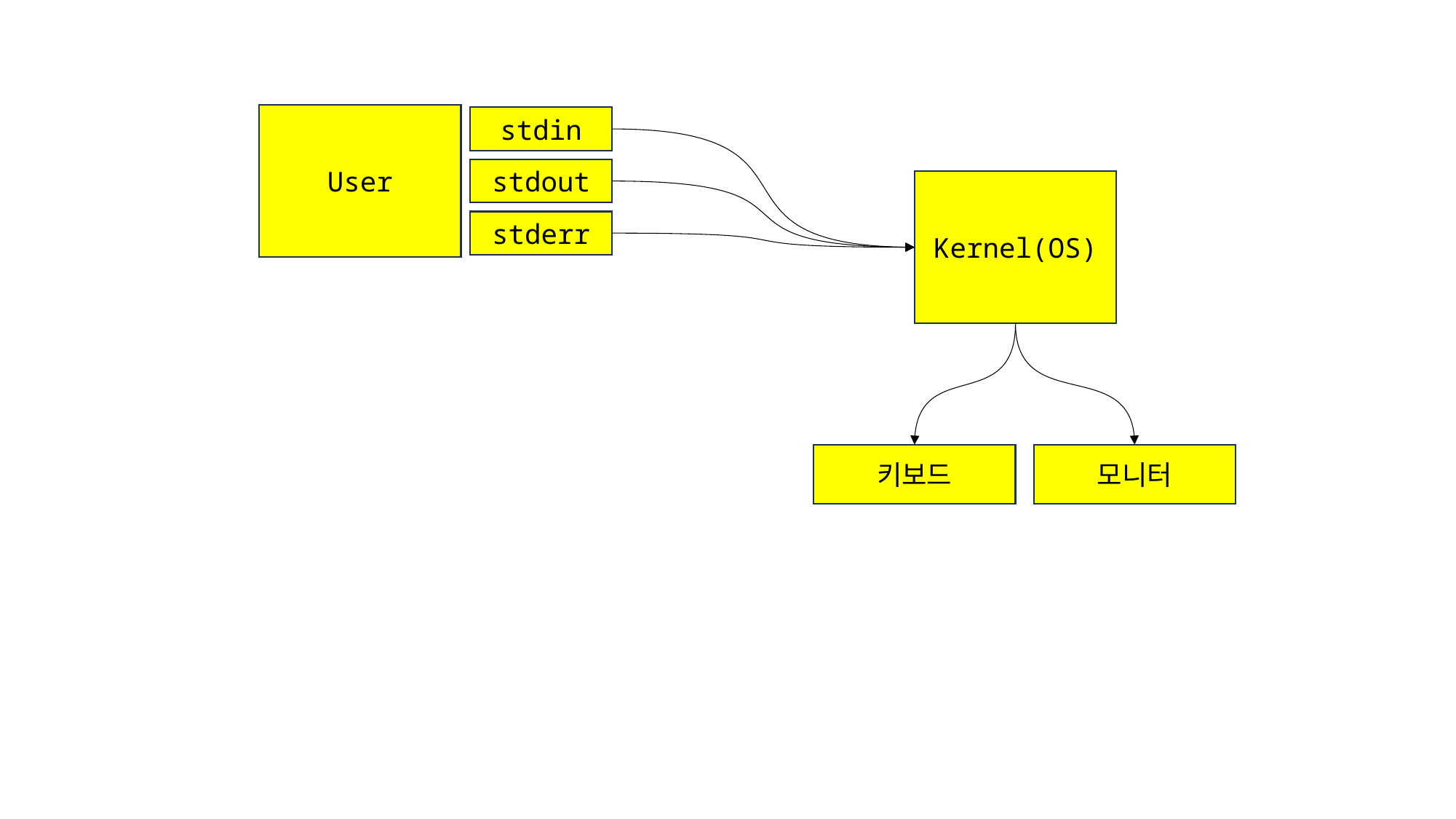

User
stdin
stdout
Kernel(OS)
stderr
키보드
모니터